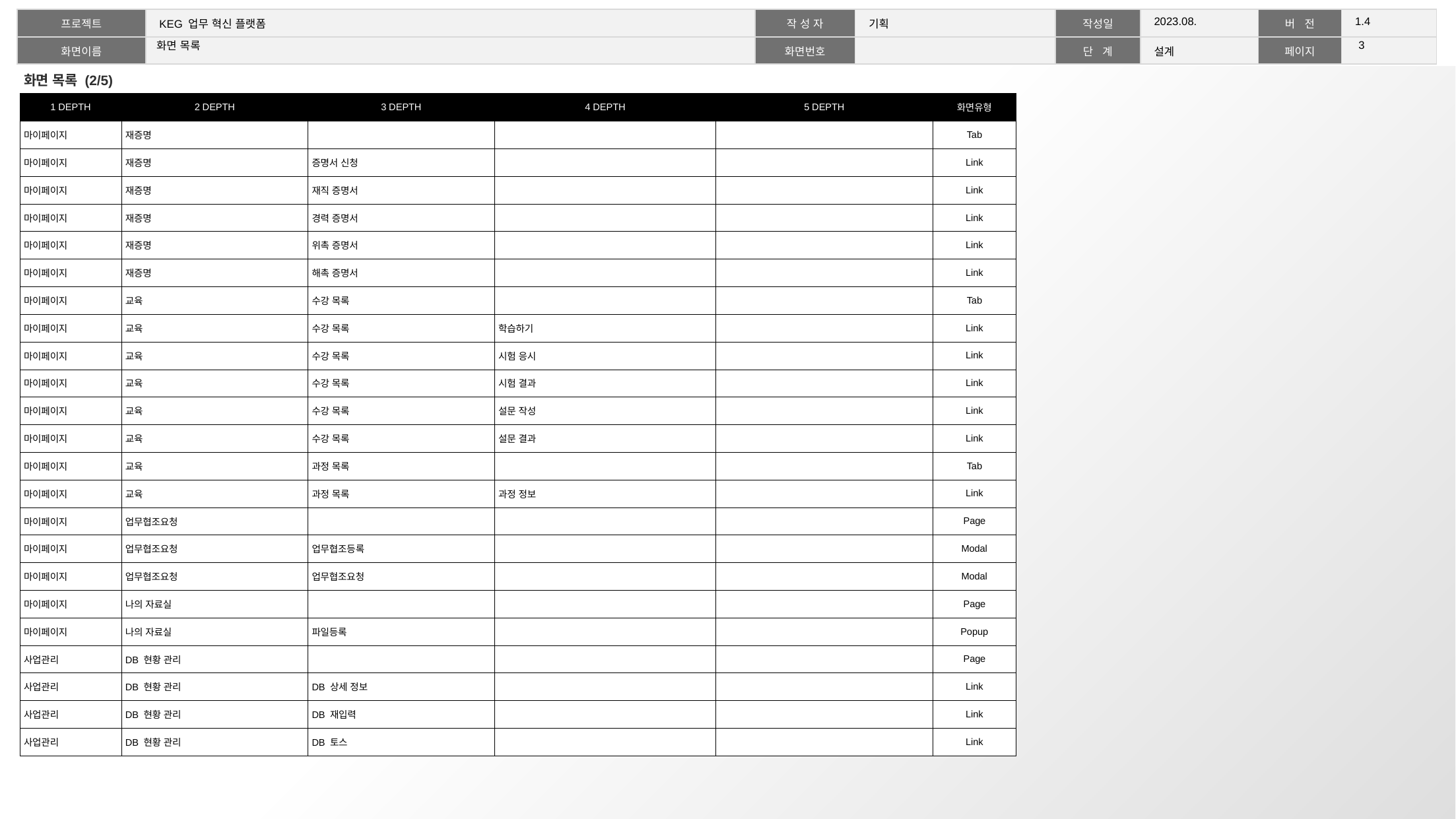

3

# 화면 목록
화면 목록 (2/5)
| 1 DEPTH | 2 DEPTH | 3 DEPTH | 4 DEPTH | 5 DEPTH | 화면유형 |
| --- | --- | --- | --- | --- | --- |
| 마이페이지 | 재증명 |  |  |  | Tab |
| 마이페이지 | 재증명 | 증명서 신청 |  |  | Link |
| 마이페이지 | 재증명 | 재직 증명서 |  |  | Link |
| 마이페이지 | 재증명 | 경력 증명서 |  |  | Link |
| 마이페이지 | 재증명 | 위촉 증명서 |  |  | Link |
| 마이페이지 | 재증명 | 해촉 증명서 |  |  | Link |
| 마이페이지 | 교육 | 수강 목록 |  |  | Tab |
| 마이페이지 | 교육 | 수강 목록 | 학습하기 |  | Link |
| 마이페이지 | 교육 | 수강 목록 | 시험 응시 |  | Link |
| 마이페이지 | 교육 | 수강 목록 | 시험 결과 |  | Link |
| 마이페이지 | 교육 | 수강 목록 | 설문 작성 |  | Link |
| 마이페이지 | 교육 | 수강 목록 | 설문 결과 |  | Link |
| 마이페이지 | 교육 | 과정 목록 |  |  | Tab |
| 마이페이지 | 교육 | 과정 목록 | 과정 정보 |  | Link |
| 마이페이지 | 업무협조요청 |  |  |  | Page |
| 마이페이지 | 업무협조요청 | 업무협조등록 |  |  | Modal |
| 마이페이지 | 업무협조요청 | 업무협조요청 |  |  | Modal |
| 마이페이지 | 나의 자료실 |  |  |  | Page |
| 마이페이지 | 나의 자료실 | 파일등록 |  |  | Popup |
| 사업관리 | DB 현황 관리 |  |  |  | Page |
| 사업관리 | DB 현황 관리 | DB 상세 정보 |  |  | Link |
| 사업관리 | DB 현황 관리 | DB 재입력 |  |  | Link |
| 사업관리 | DB 현황 관리 | DB 토스 |  |  | Link |